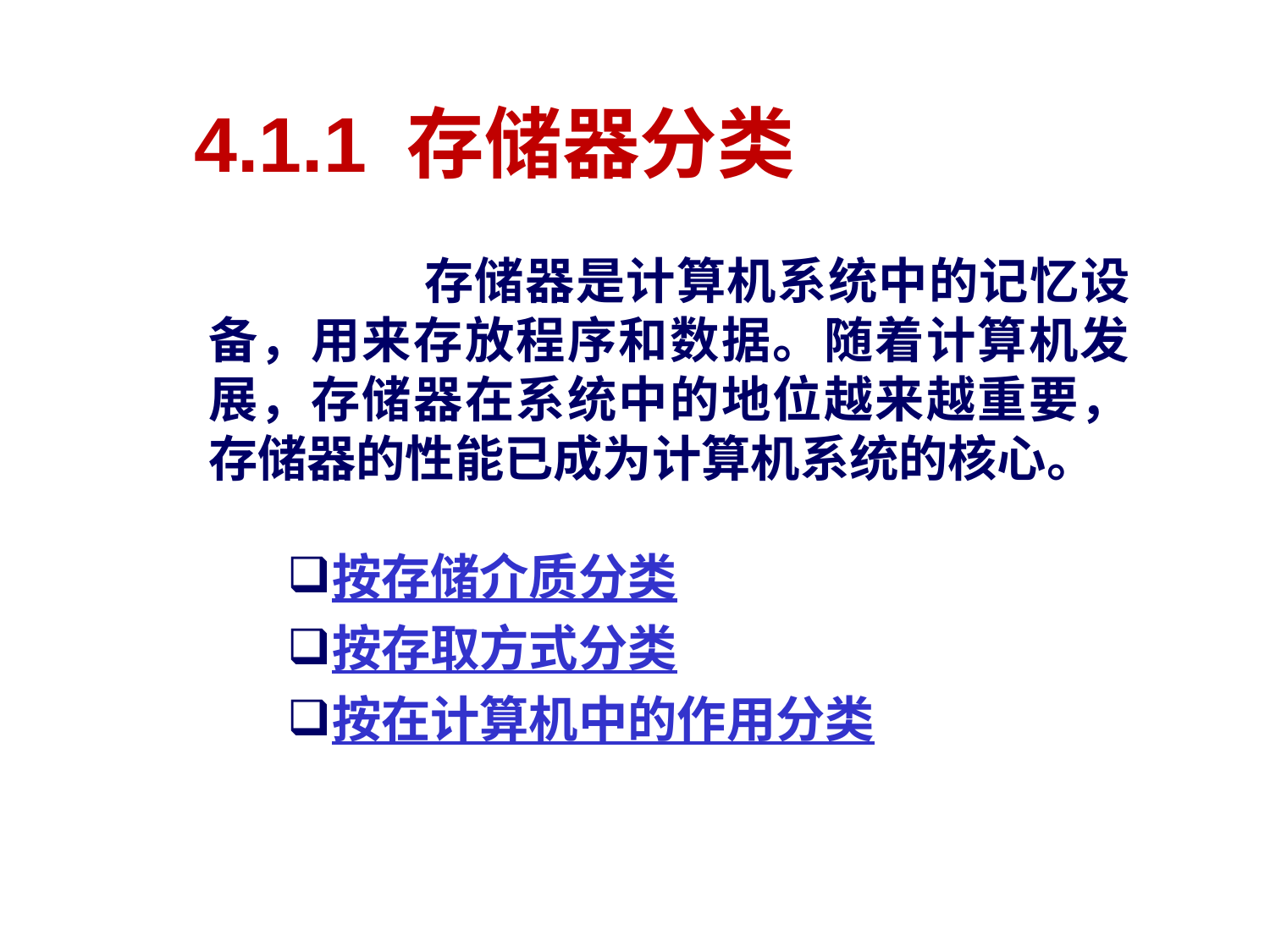

# 4.1.1 存储器分类
		      存储器是计算机系统中的记忆设备，用来存放程序和数据。随着计算机发展，存储器在系统中的地位越来越重要，存储器的性能已成为计算机系统的核心。

按存储介质分类
按存取方式分类
按在计算机中的作用分类